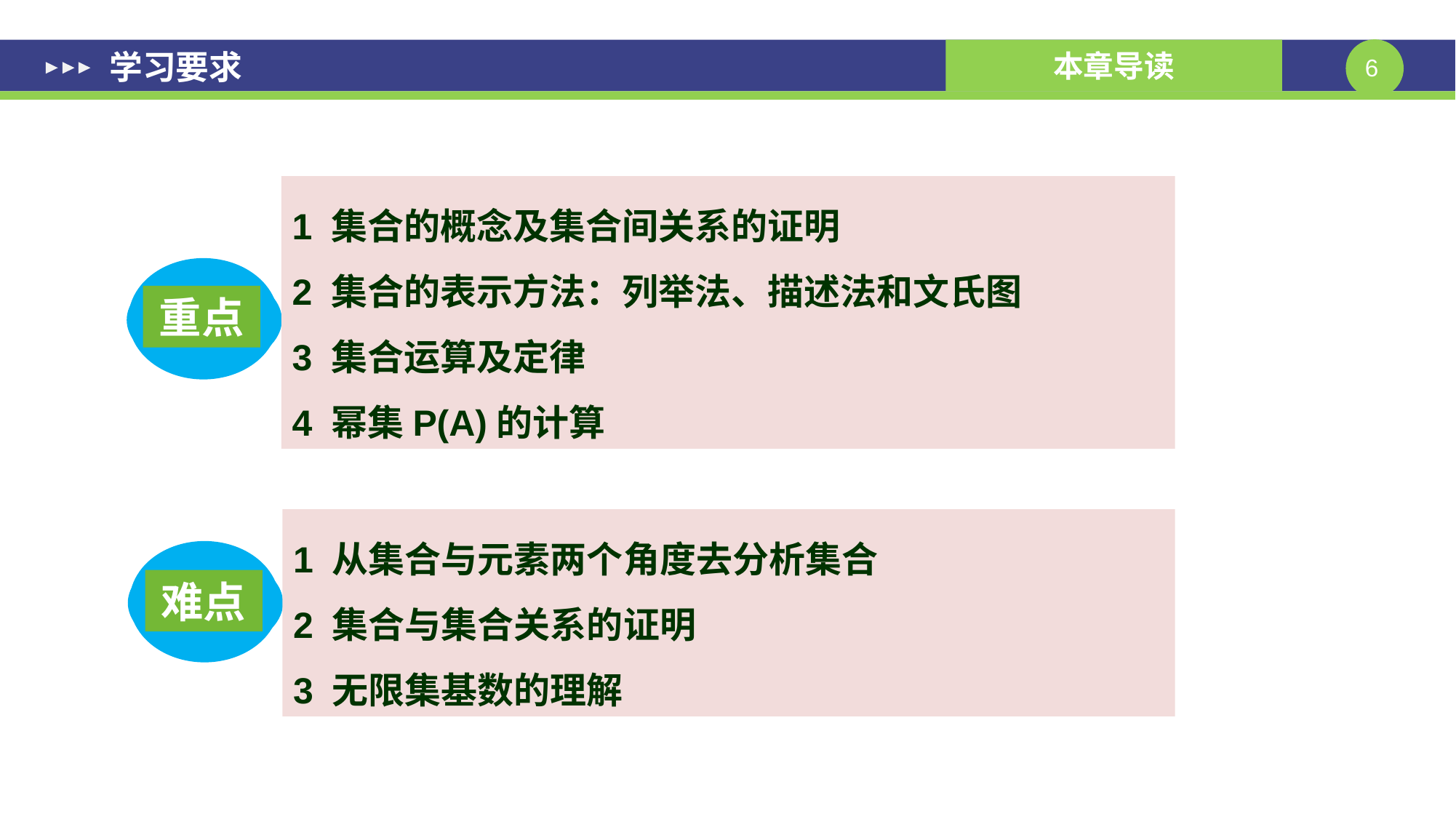

学习要求
1 集合的概念及集合间关系的证明
2 集合的表示方法：列举法、描述法和文氏图
3 集合运算及定律
4 幂集P(A)的计算

重点
1 从集合与元素两个角度去分析集合
2 集合与集合关系的证明
3 无限集基数的理解

难点